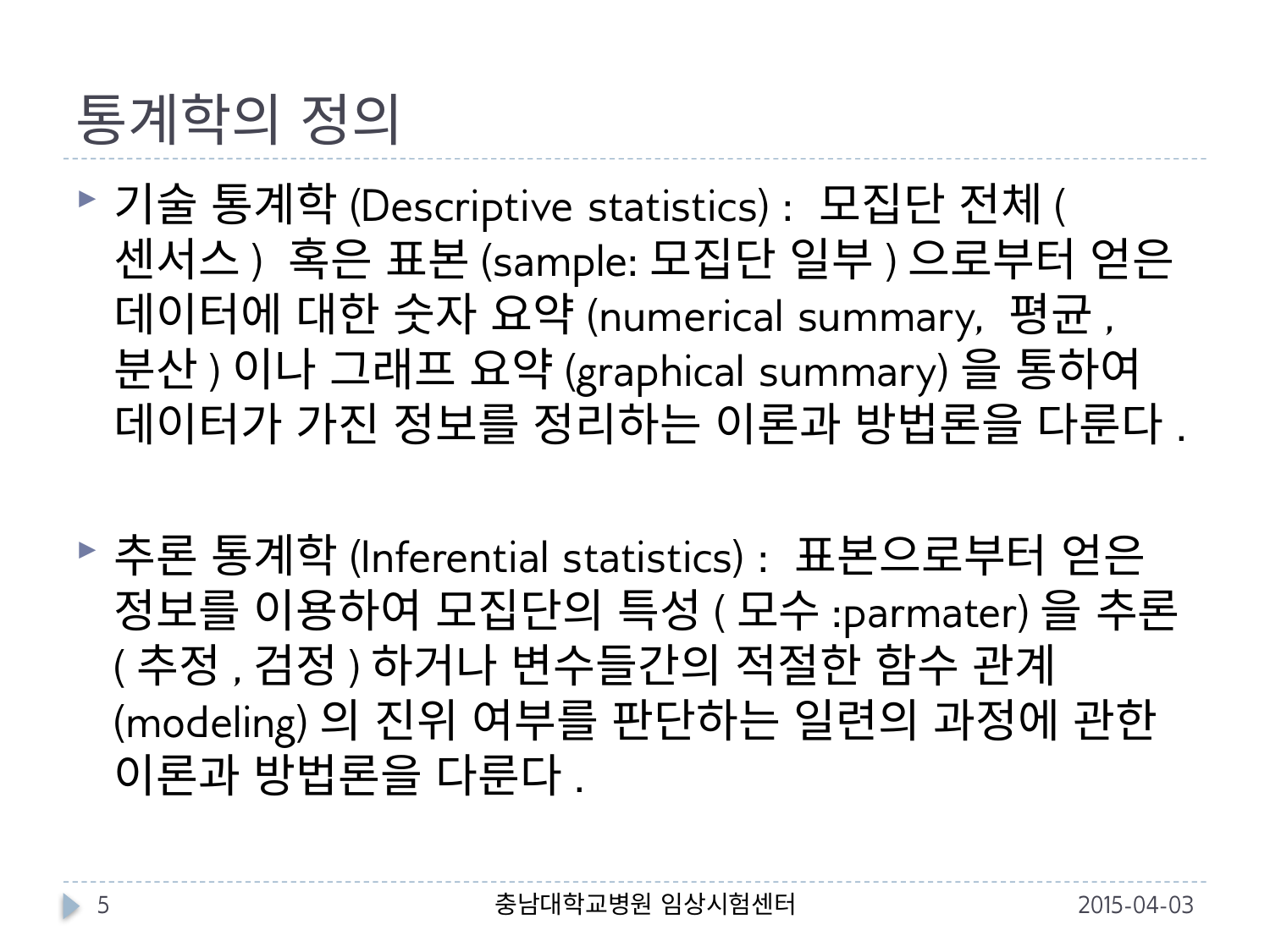

# 통계학의 정의
기술 통계학(Descriptive statistics) : 모집단 전체(센서스) 혹은 표본(sample:모집단 일부)으로부터 얻은 데이터에 대한 숫자 요약(numerical summary, 평균, 분산)이나 그래프 요약(graphical summary)을 통하여 데이터가 가진 정보를 정리하는 이론과 방법론을 다룬다.

추론 통계학(Inferential statistics) : 표본으로부터 얻은 정보를 이용하여 모집단의 특성(모수:parmater)을 추론(추정,검정)하거나 변수들간의 적절한 함수 관계(modeling)의 진위 여부를 판단하는 일련의 과정에 관한 이론과 방법론을 다룬다.
5
충남대학교병원 임상시험센터
2015-04-03